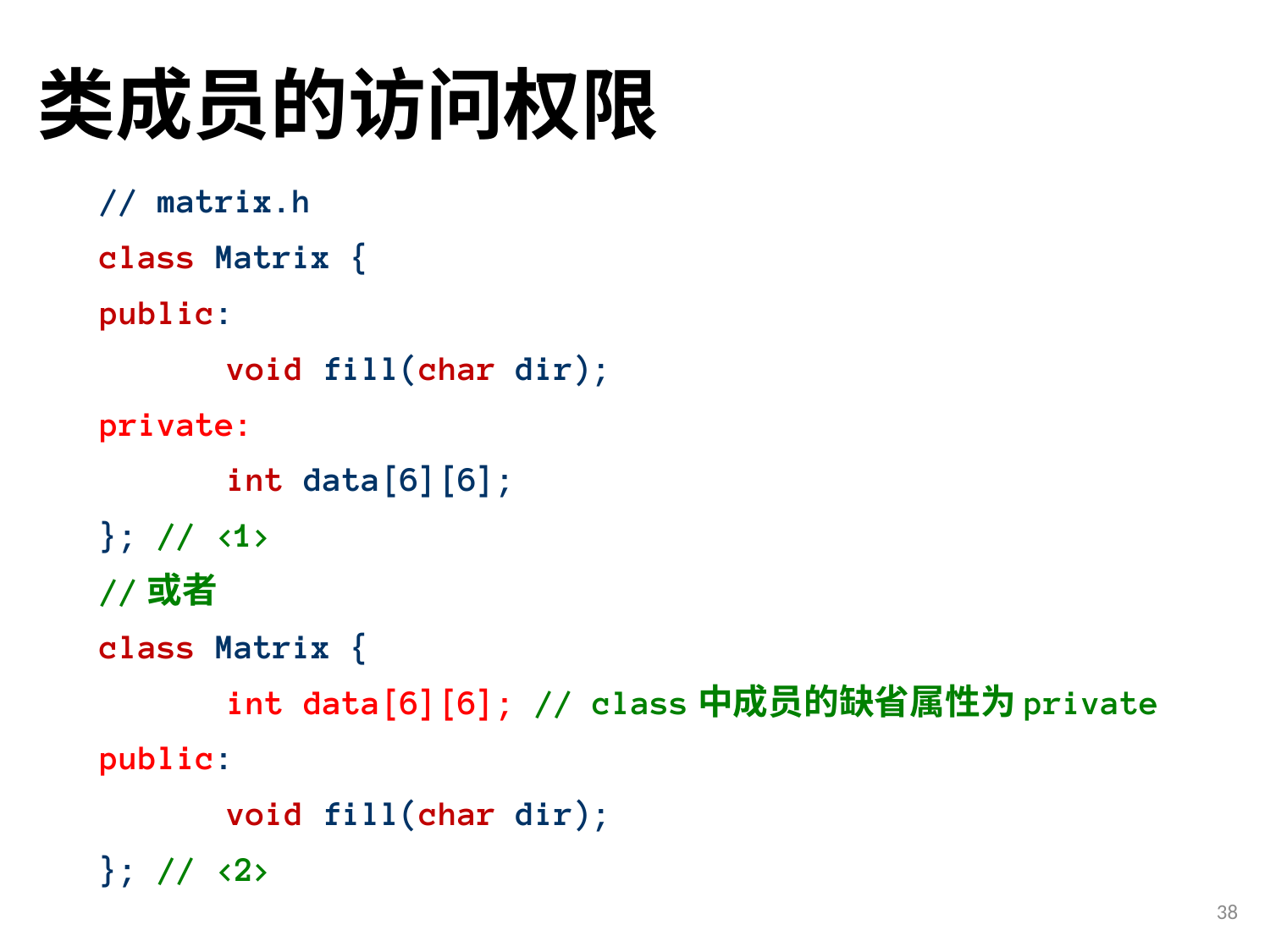

# 类成员的访问权限
// matrix.h
class Matrix {
public:
	void fill(char dir);
private:
	int data[6][6];
}; // <1>
//或者
class Matrix {
	int data[6][6]; // class中成员的缺省属性为private
public:
	void fill(char dir);
}; // <2>
38